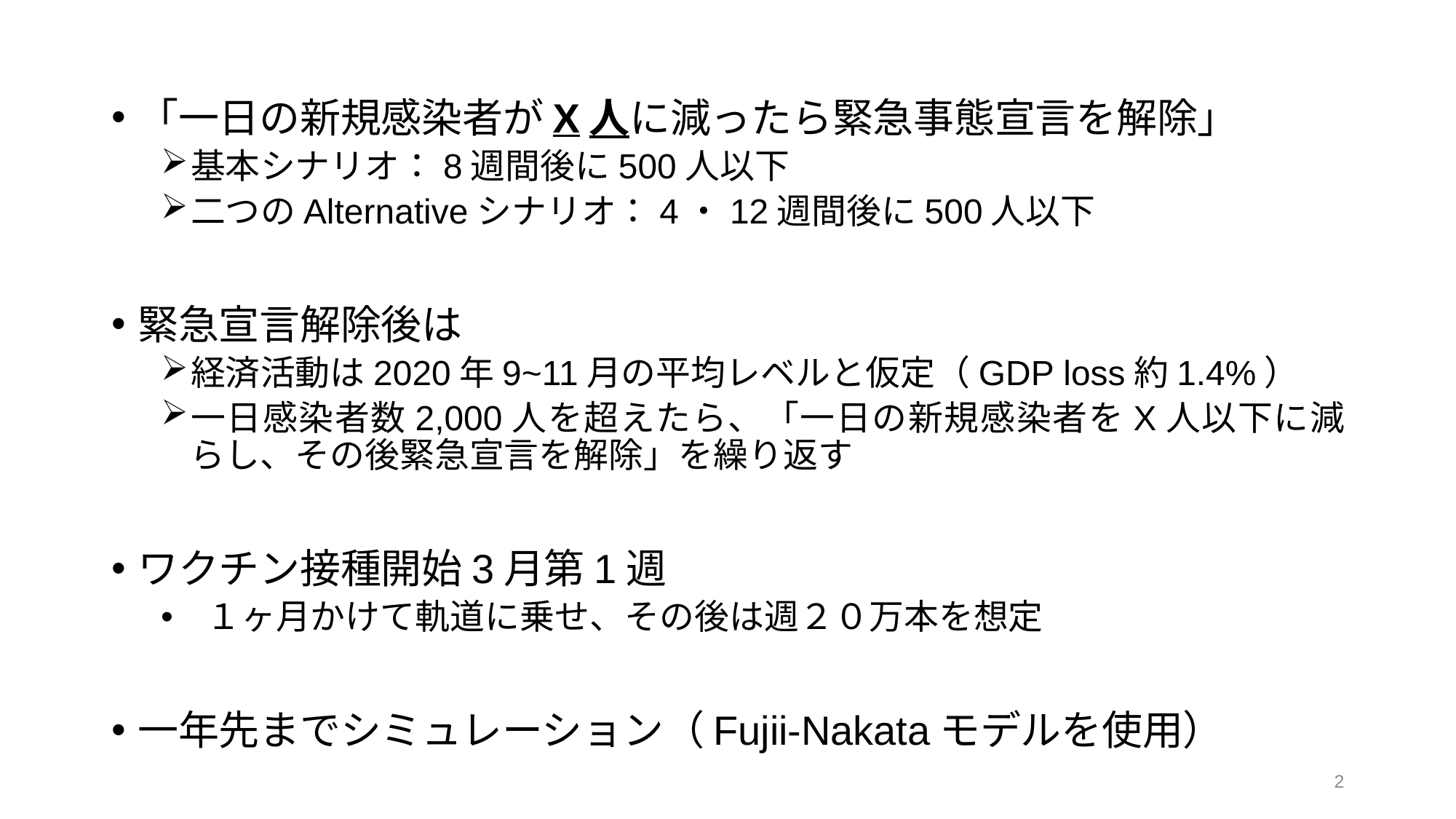

「一日の新規感染者がX人に減ったら緊急事態宣言を解除」
基本シナリオ：8週間後に500人以下
二つのAlternativeシナリオ：4・12週間後に500人以下

緊急宣言解除後は
経済活動は2020年9~11月の平均レベルと仮定（GDP loss約1.4%）
一日感染者数2,000人を超えたら、「一日の新規感染者をX人以下に減らし、その後緊急宣言を解除」を繰り返す

ワクチン接種開始3月第1週
 １ヶ月かけて軌道に乗せ、その後は週２０万本を想定

一年先までシミュレーション（Fujii-Nakataモデルを使用）
2